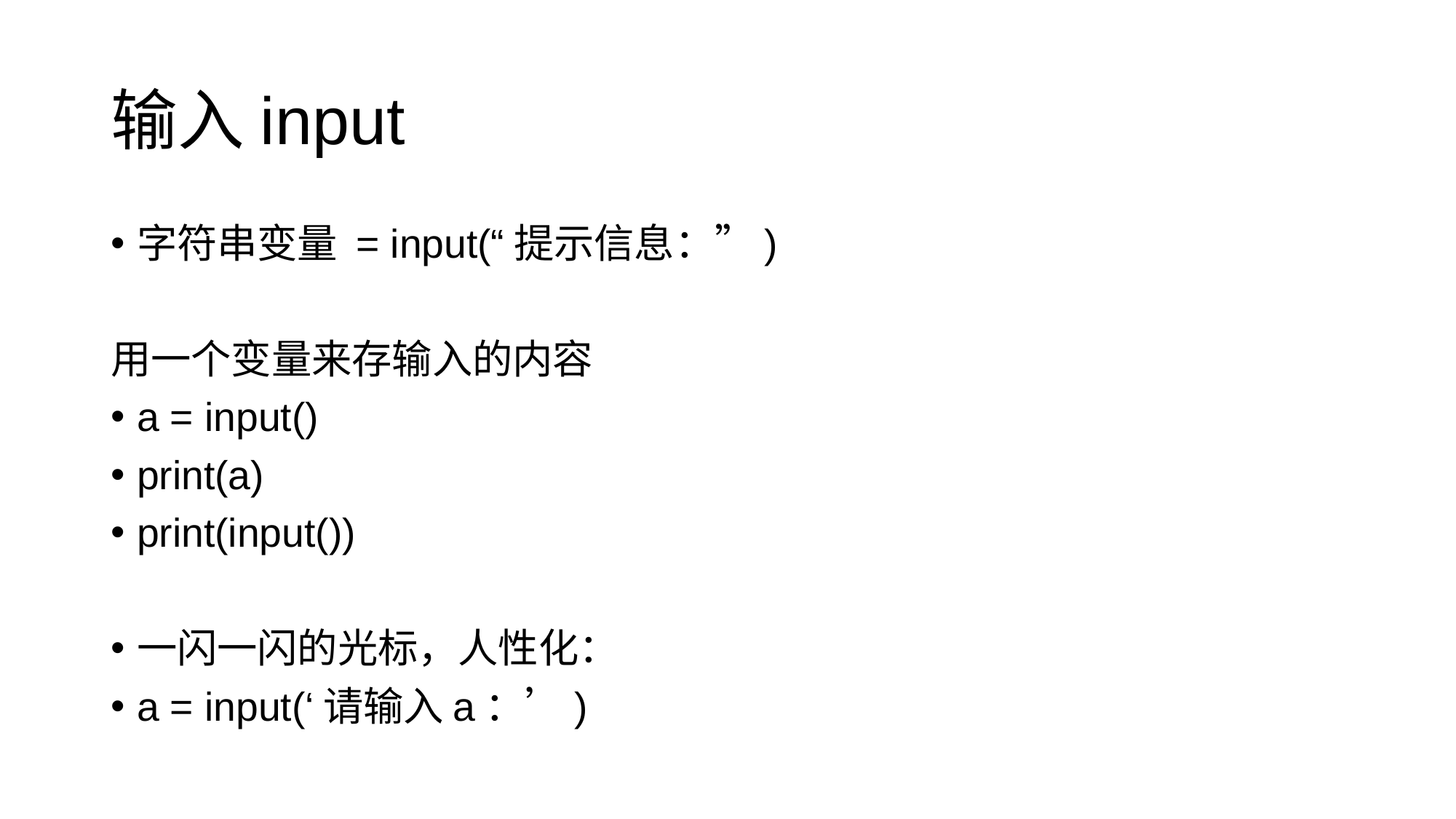

# 输入input
字符串变量 = input(“提示信息：”)

用一个变量来存输入的内容
a = input()
print(a)
print(input())

一闪一闪的光标，人性化：
a = input(‘请输入a：’)